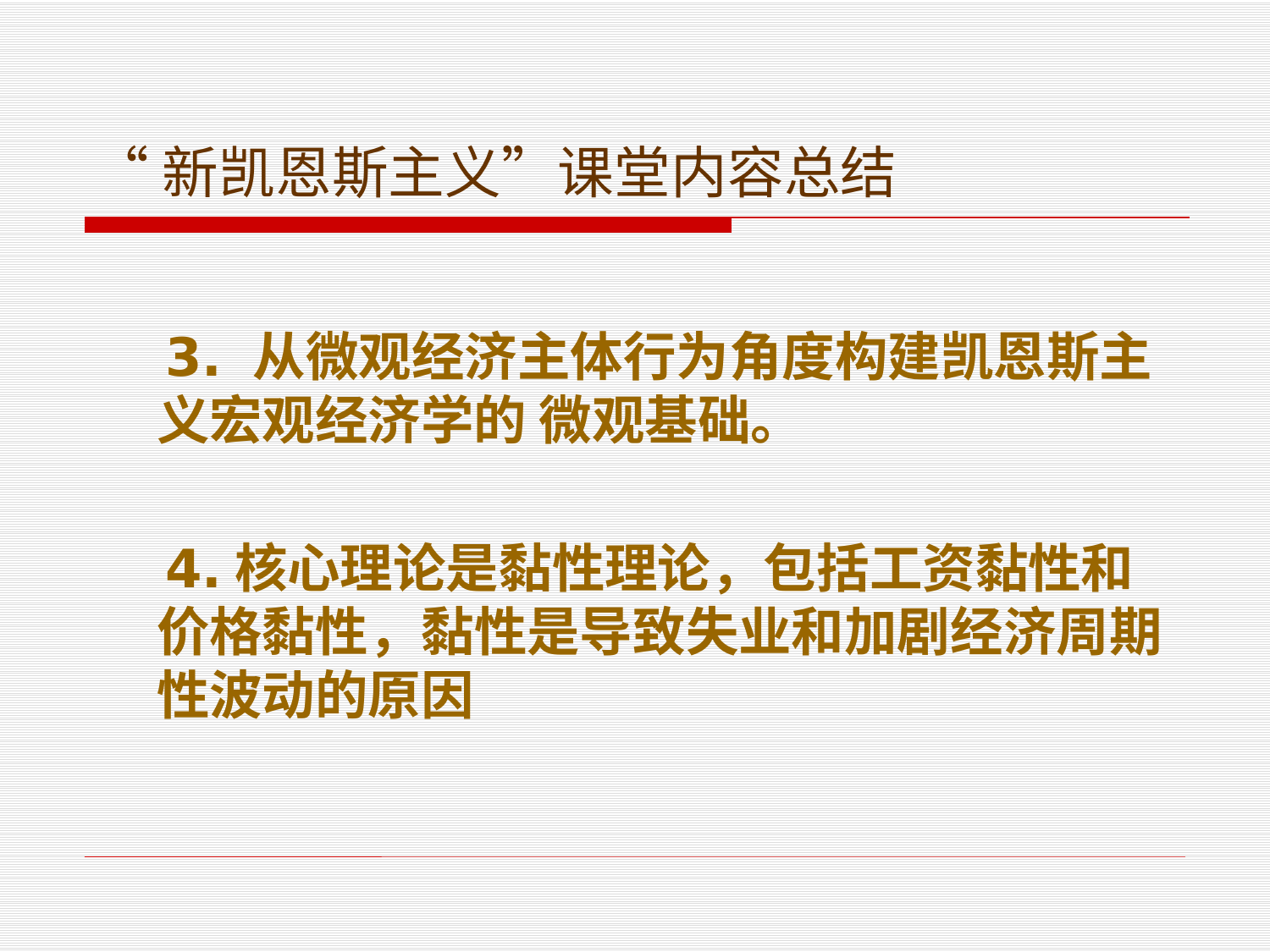

# “新凯恩斯主义”课堂内容总结

    3. 从微观经济主体行为角度构建凯恩斯主义宏观经济学的 微观基础。

    4.核心理论是黏性理论，包括工资黏性和价格黏性，黏性是导致失业和加剧经济周期性波动的原因